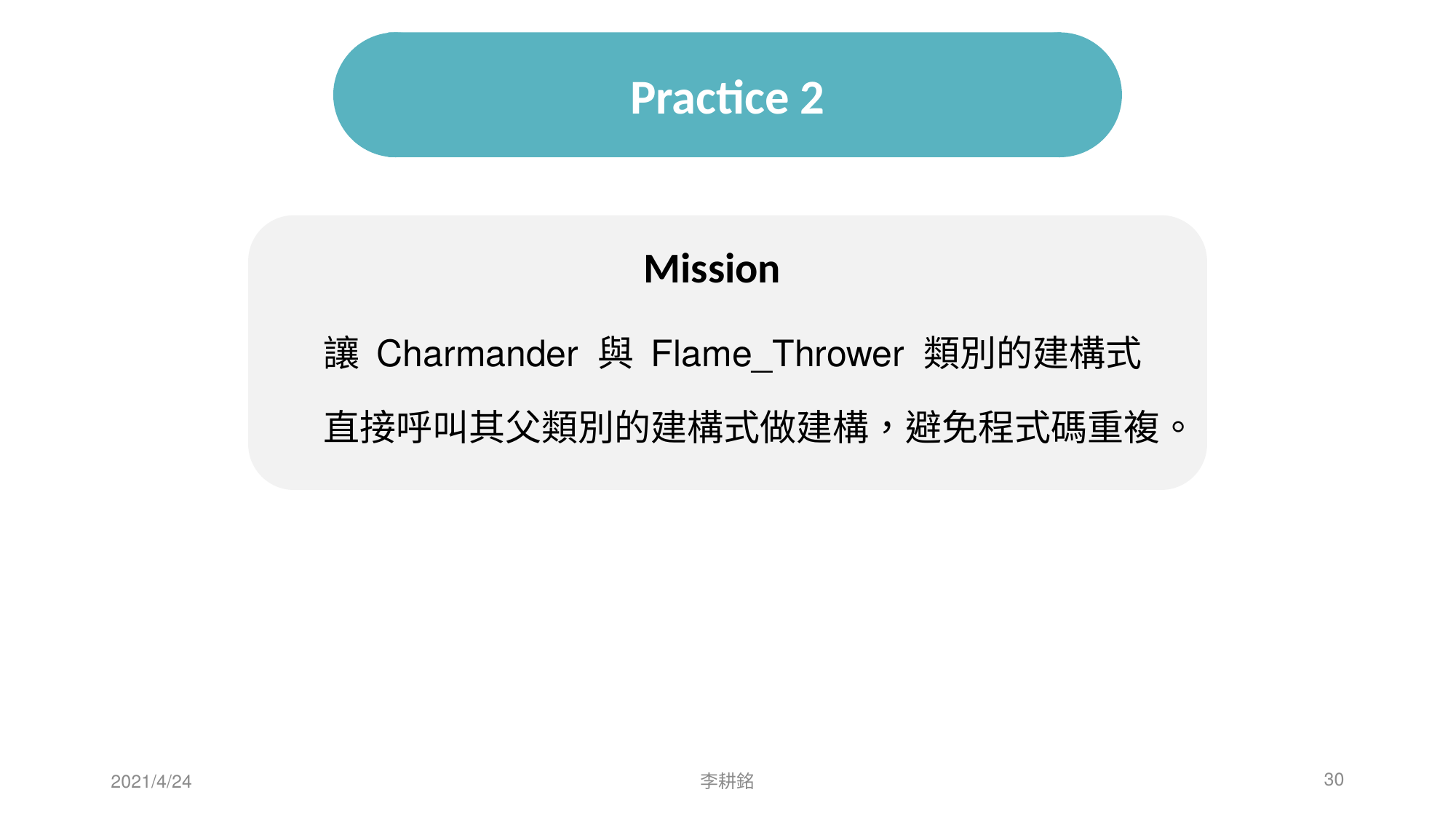

# Practice 2

Mission
讓 Charmander 與 Flame_Thrower 類別的建構式直接呼叫其父類別的建構式做建構，避免程式碼重複。
2021/4/24
李耕銘
30